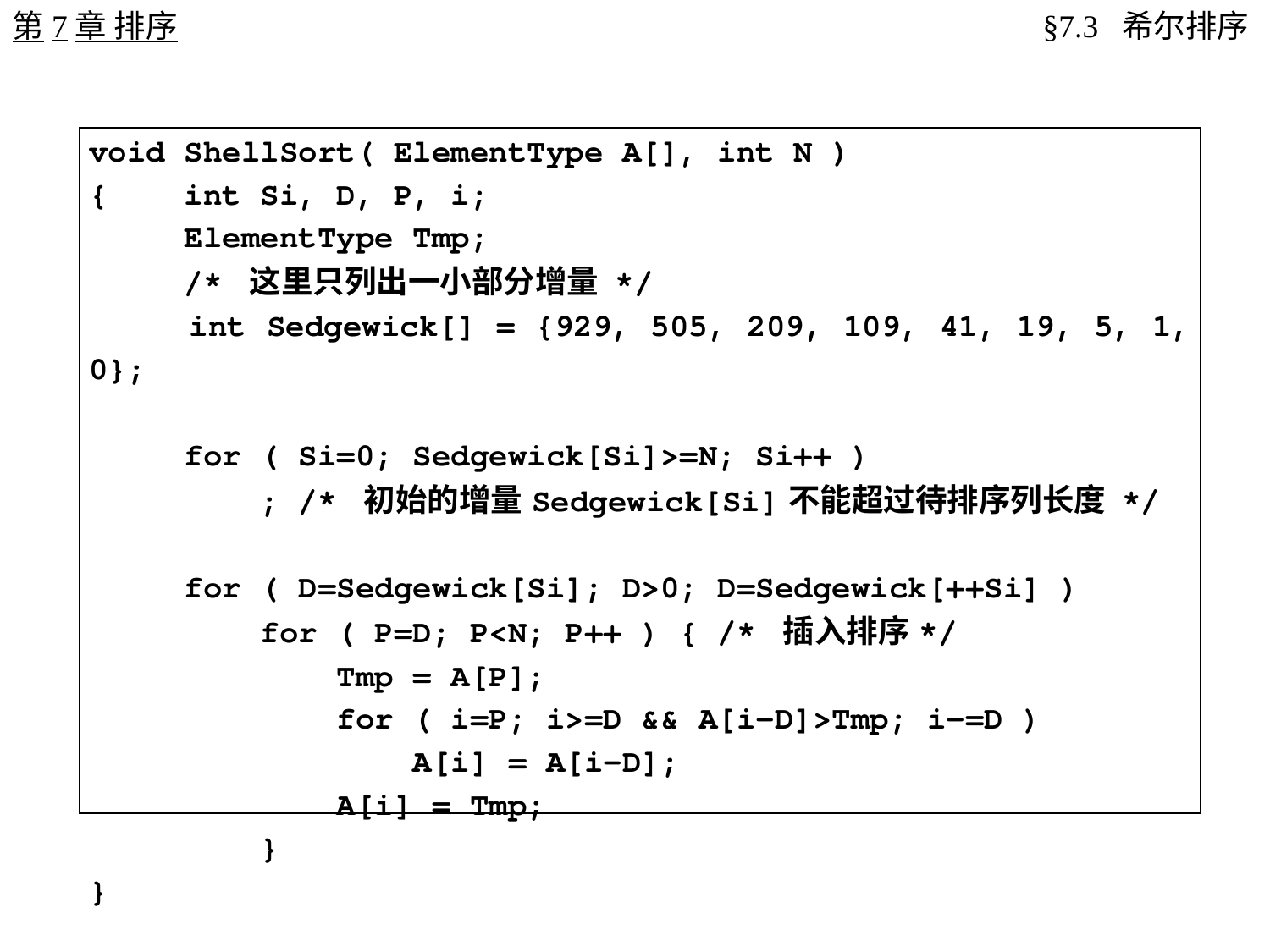

第7章 排序
§7.3  希尔排序
| void ShellSort( ElementType A[], int N ) { int Si, D, P, i; ElementType Tmp; /\* 这里只列出一小部分增量 \*/ int Sedgewick[] = {929, 505, 209, 109, 41, 19, 5, 1, 0}; for ( Si=0; Sedgewick[Si]>=N; Si++ ) ; /\* 初始的增量Sedgewick[Si]不能超过待排序列长度 \*/ for ( D=Sedgewick[Si]; D>0; D=Sedgewick[++Si] ) for ( P=D; P<N; P++ ) { /\* 插入排序\*/ Tmp = A[P]; for ( i=P; i>=D && A[i-D]>Tmp; i-=D ) A[i] = A[i-D]; A[i] = Tmp; } } |
| --- |